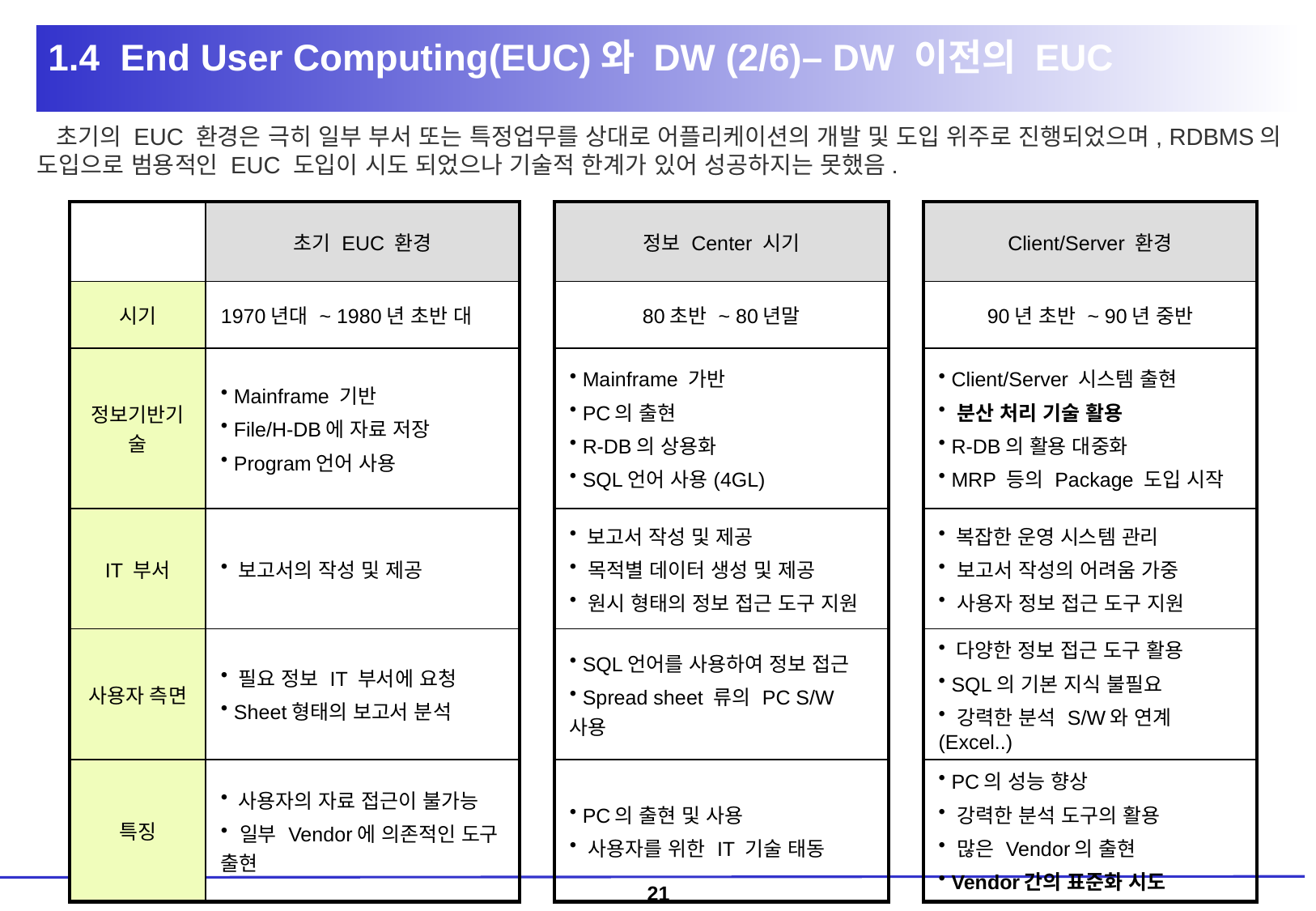

1.4  End User Computing(EUC)와 DW (2/6)– DW 이전의 EUC
  초기의 EUC 환경은 극히 일부 부서 또는 특정업무를 상대로 어플리케이션의 개발 및 도입 위주로 진행되었으며, RDBMS의 도입으로 범용적인 EUC 도입이 시도 되었으나 기술적 한계가 있어 성공하지는 못했음.
|  | 초기 EUC 환경 |  | 정보 Center 시기 |  | Client/Server 환경 |
| --- | --- | --- | --- | --- | --- |
| 시기 | 1970년대 ~ 1980년 초반 대 |  | 80초반 ~ 80년말 |  | 90년 초반 ~ 90년 중반 |
| 정보기반기술 | Mainframe 기반 File/H-DB에 자료 저장 Program언어 사용 |  | Mainframe 가반 PC의 출현 R-DB의 상용화 SQL언어 사용(4GL) |  | Client/Server 시스템 출현 분산 처리 기술 활용 R-DB의 활용 대중화 MRP 등의 Package 도입 시작 |
| IT 부서 | 보고서의 작성 및 제공 |  | 보고서 작성 및 제공 목적별 데이터 생성 및 제공 원시 형태의 정보 접근 도구 지원 |  | 복잡한 운영 시스템 관리 보고서 작성의 어려움 가중 사용자 정보 접근 도구 지원 |
| 사용자 측면 | 필요 정보 IT 부서에 요청 Sheet형태의 보고서 분석 |  | SQL언어를 사용하여 정보 접근 Spread sheet 류의 PC S/W사용 |  | 다양한 정보 접근 도구 활용 SQL의 기본 지식 불필요 강력한 분석 S/W와 연계(Excel..) |
| 특징 | 사용자의 자료 접근이 불가능 일부 Vendor에 의존적인 도구 출현 |  | PC의 출현 및 사용 사용자를 위한 IT 기술 태동 |  | PC의 성능 향상 강력한 분석 도구의 활용 많은 Vendor의 출현 Vendor간의 표준화 시도 |